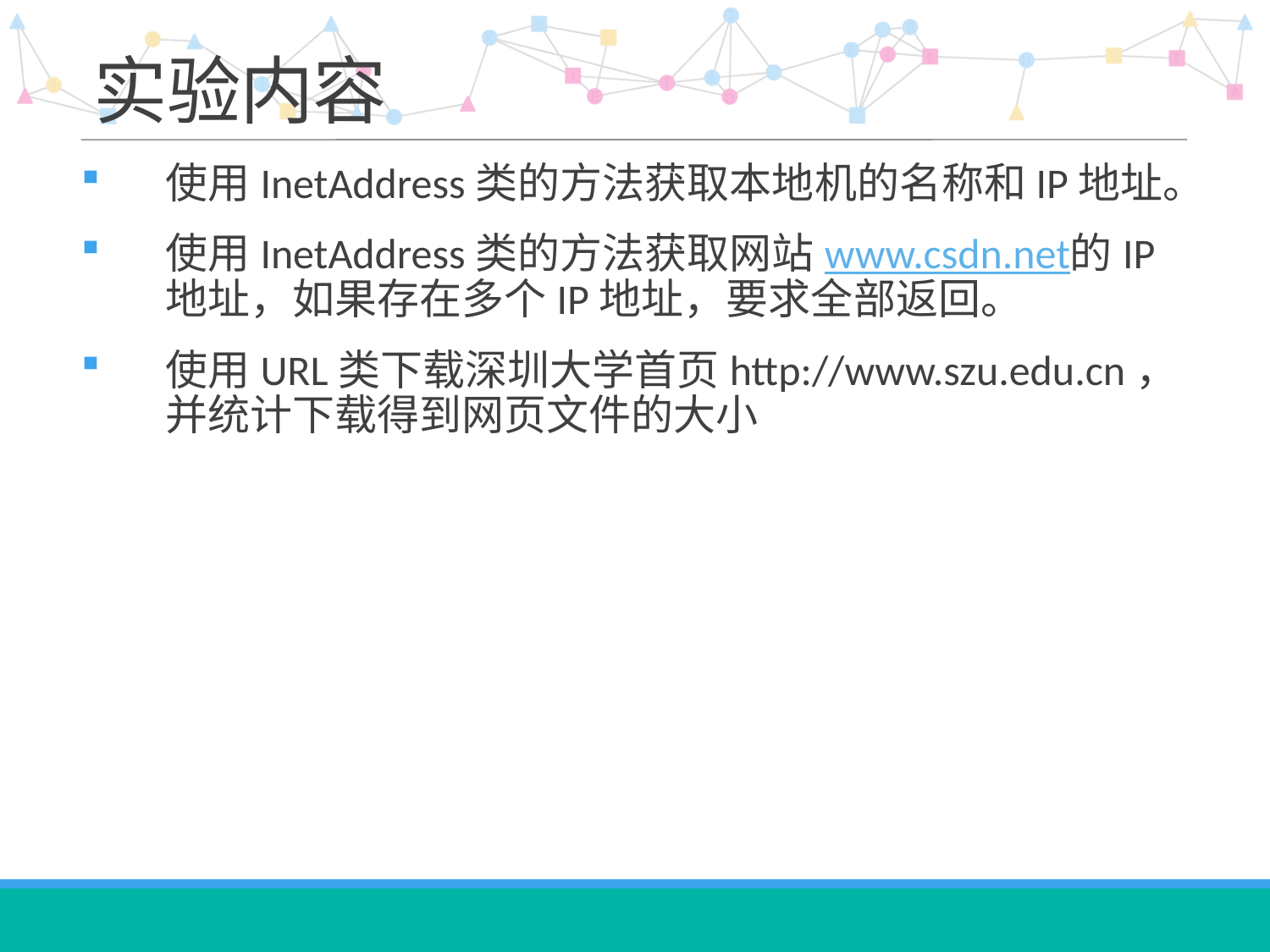

# 实验内容
使用InetAddress类的方法获取本地机的名称和IP地址。
使用InetAddress类的方法获取网站www.csdn.net的IP地址，如果存在多个IP地址，要求全部返回。
使用URL类下载深圳大学首页http://www.szu.edu.cn，并统计下载得到网页文件的大小